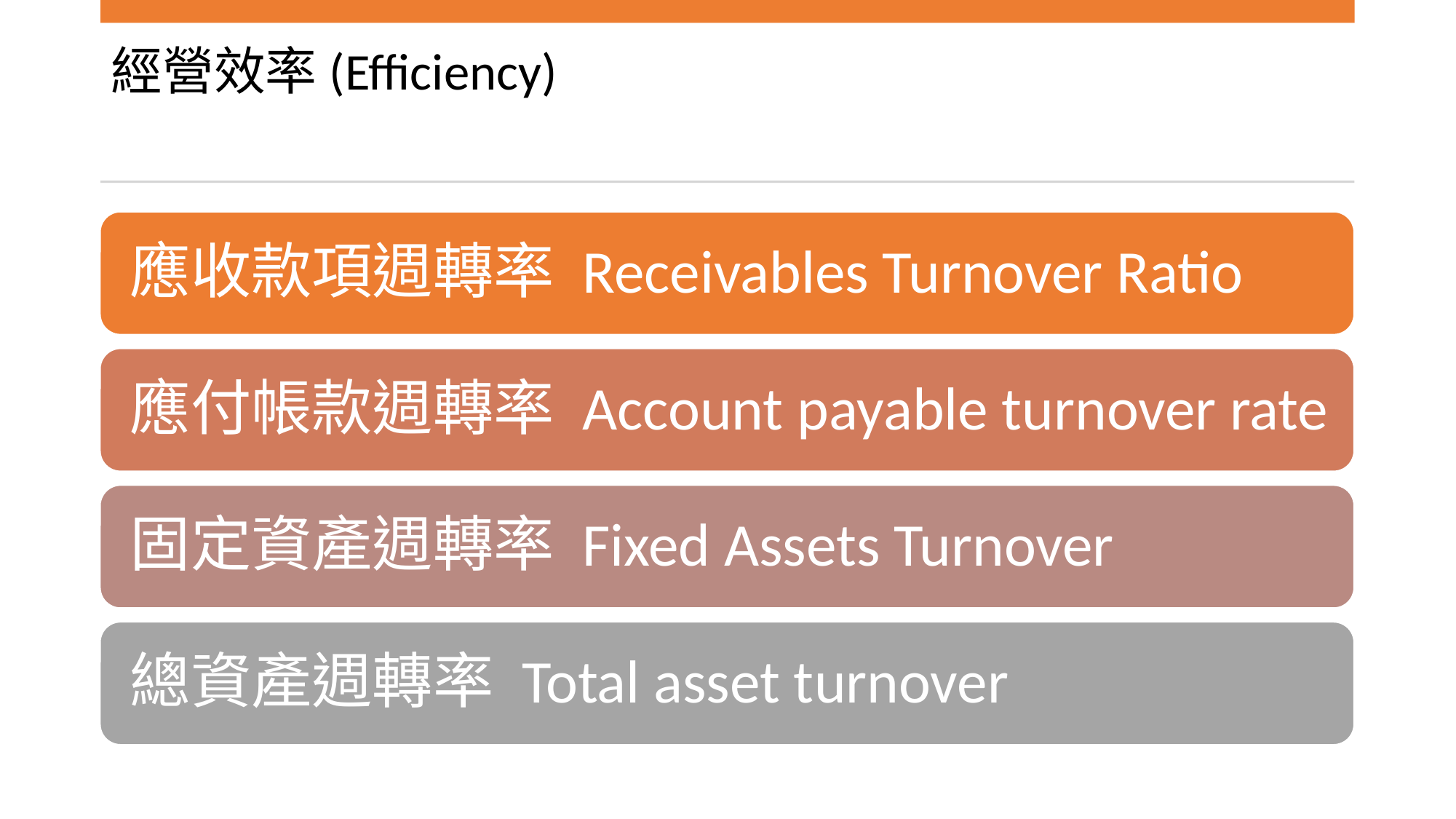

# 經營效率(Efficiency)

應收款項週轉率 Receivables Turnover Ratio
應付帳款週轉率 Account payable turnover rate
固定資產週轉率 Fixed Assets Turnover
總資產週轉率 Total asset turnover